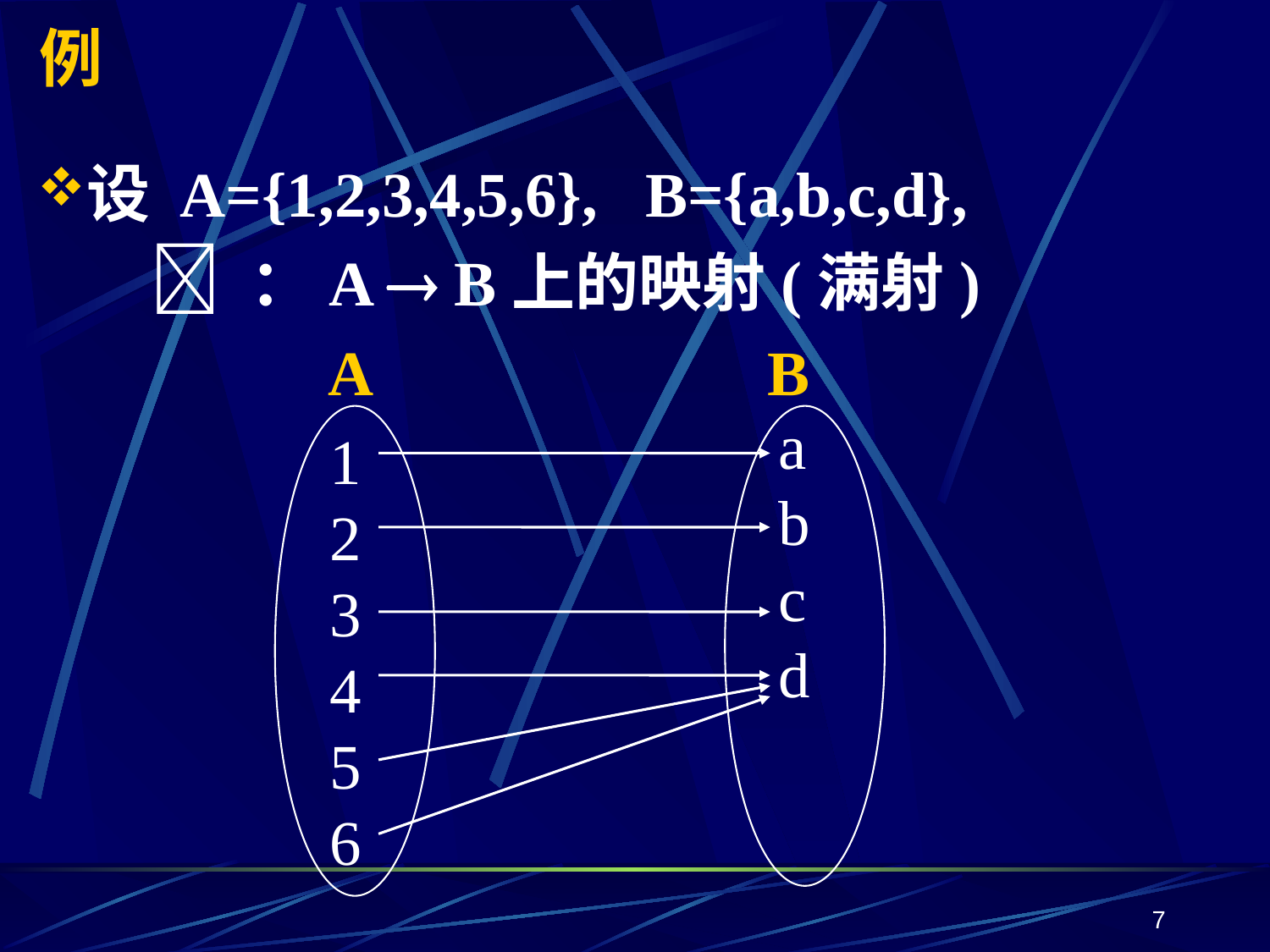

# 例
设 A={1,2,3,4,5,6},   B={a,b,c,d},
       σ ：A → B上的映射(满射)
A
B
a
b
c
d
1
2
3
4
5
6

7